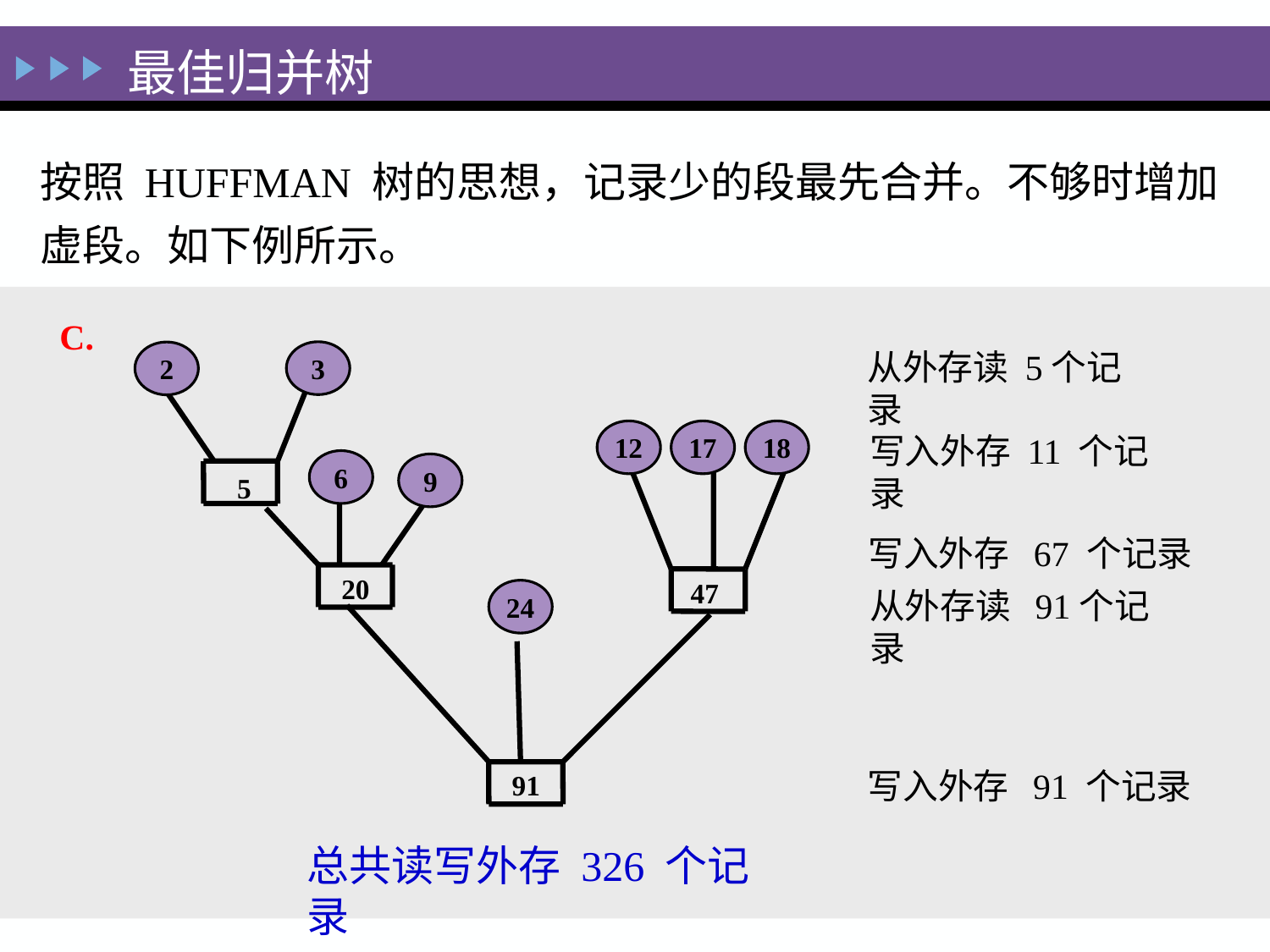

最佳归并树
按照 HUFFMAN 树的思想，记录少的段最先合并。不够时增加虚段。如下例所示。

 C.
从外存读 5个记录
3
2

12
17
18
写入外存 11 个记录
6

9

5

写入外存  67 个记录

20

 47

从外存读  91个记录
24

写入外存  91 个记录

91

总共读写外存 326 个记录